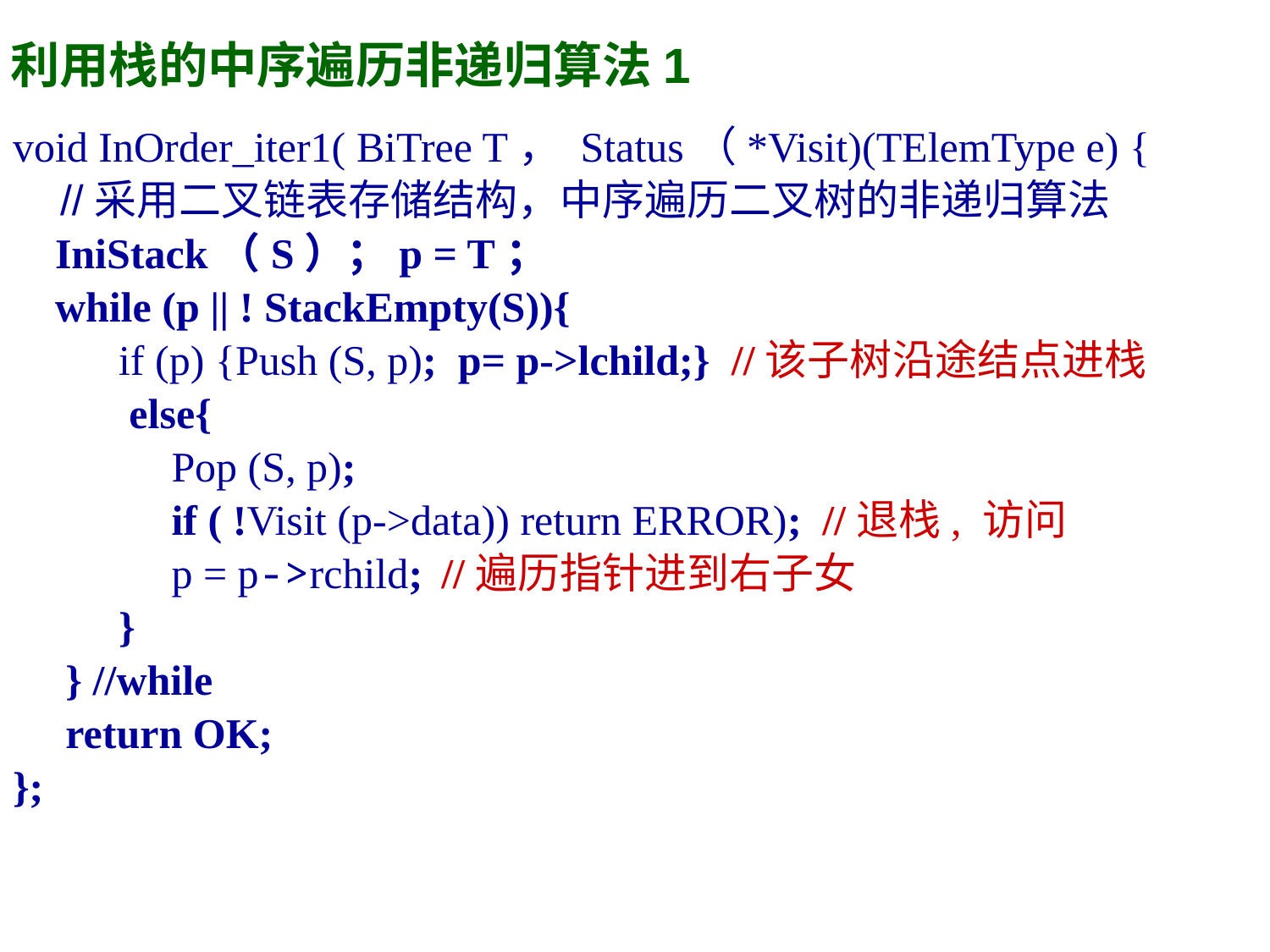

利用栈的中序遍历非递归算法1
void InOrder_iter1( BiTree T， Status（*Visit)(TElemType e) {
    //采用二叉链表存储结构，中序遍历二叉树的非递归算法
    IniStack（S）；p = T；
    while (p || ! StackEmpty(S)){
          if (p) {Push (S, p);  p= p->lchild;}  //该子树沿途结点进栈
           else{
               Pop (S, p);
               if ( !Visit (p->data)) return ERROR);	//退栈, 访问
               p = p->rchild;	//遍历指针进到右子女
          }
     } //while
     return OK;
};